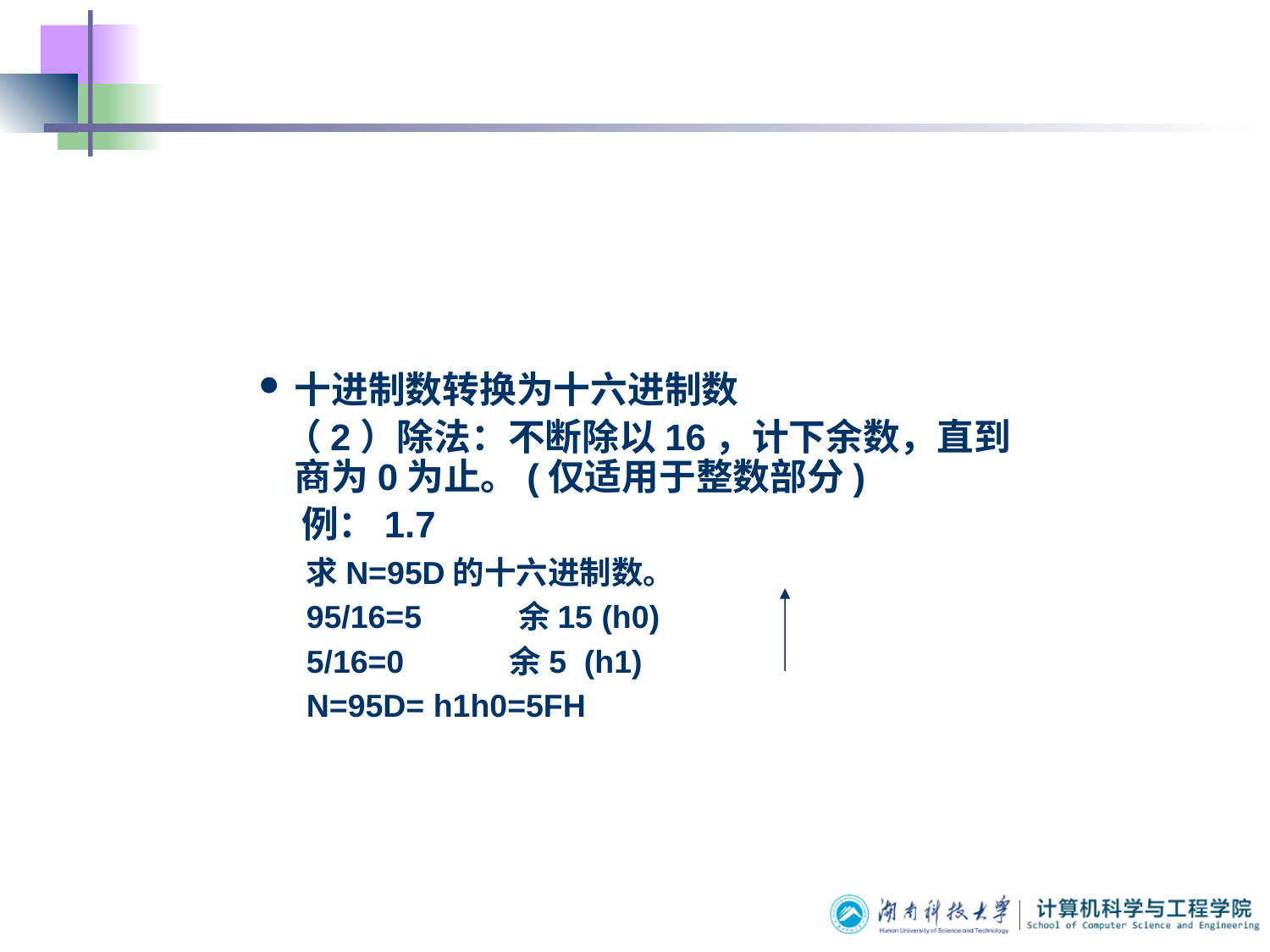

#
十进制数转换为十六进制数
  （2）除法：不断除以16，计下余数，直到商为0为止。(仅适用于整数部分)
    例：1.7
求N=95D的十六进制数。
95/16=5          余15 (h0)
5/16=0           余5  (h1)
N=95D= h1h0=5FH